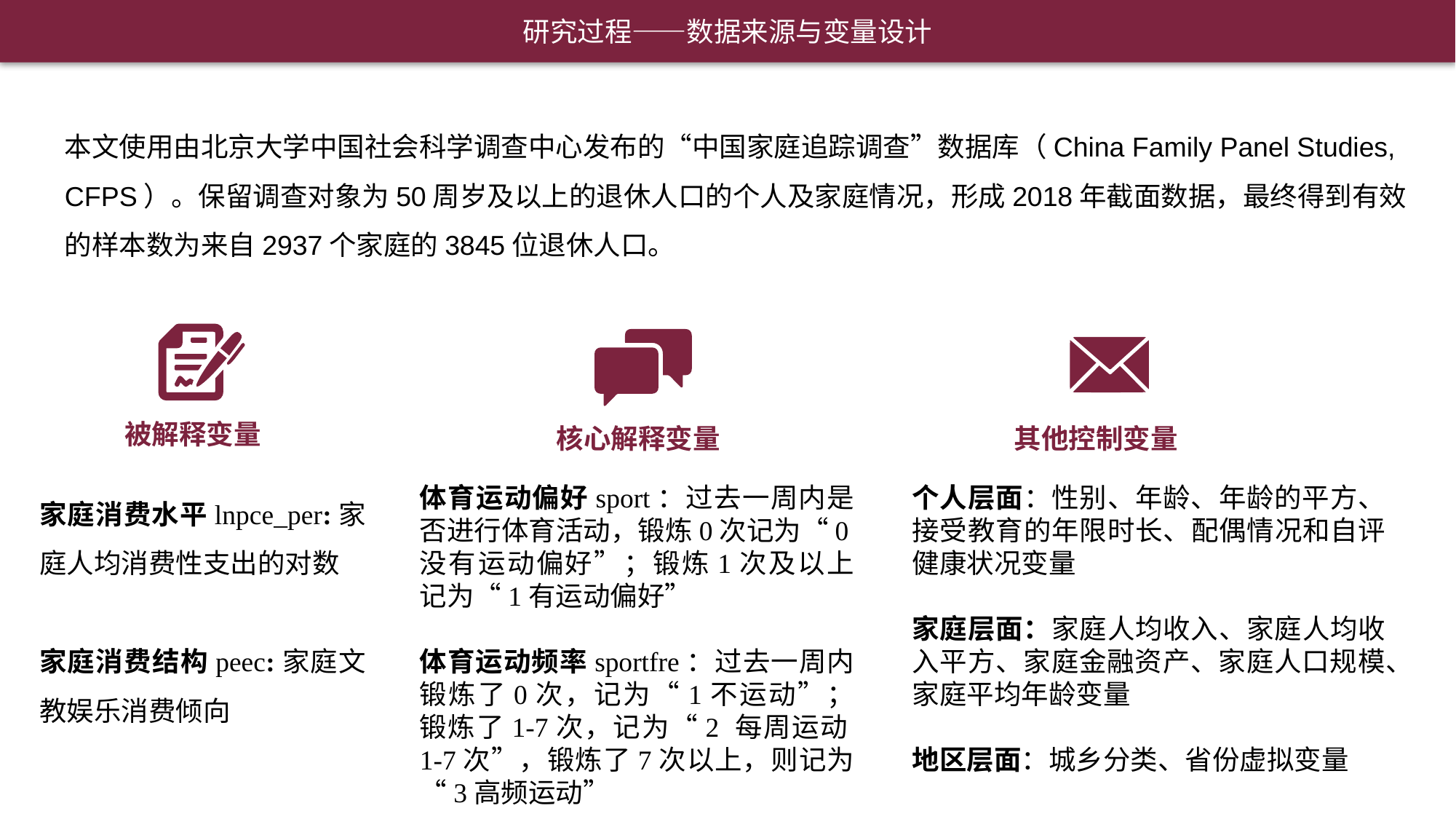

研究过程——数据来源与变量设计
本文使用由北京大学中国社会科学调查中心发布的“中国家庭追踪调查”数据库（China Family Panel Studies, CFPS）。保留调查对象为50周岁及以上的退休人口的个人及家庭情况，形成2018年截面数据，最终得到有效的样本数为来自2937个家庭的3845位退休人口。

被解释变量
核心解释变量
其他控制变量
家庭消费水平lnpce_per:家庭人均消费性支出的对数

家庭消费结构peec:家庭文教娱乐消费倾向
体育运动偏好sport：过去一周内是否进行体育活动，锻炼0次记为“0没有运动偏好”；锻炼1次及以上记为“1有运动偏好”

体育运动频率sportfre：过去一周内锻炼了0次，记为“1不运动”；锻炼了1-7次，记为“2 每周运动1-7次”，锻炼了7次以上，则记为“3高频运动”

个人层面：性别、年龄、年龄的平方、接受教育的年限时长、配偶情况和自评健康状况变量

家庭层面：家庭人均收入、家庭人均收入平方、家庭金融资产、家庭人口规模、家庭平均年龄变量

地区层面：城乡分类、省份虚拟变量